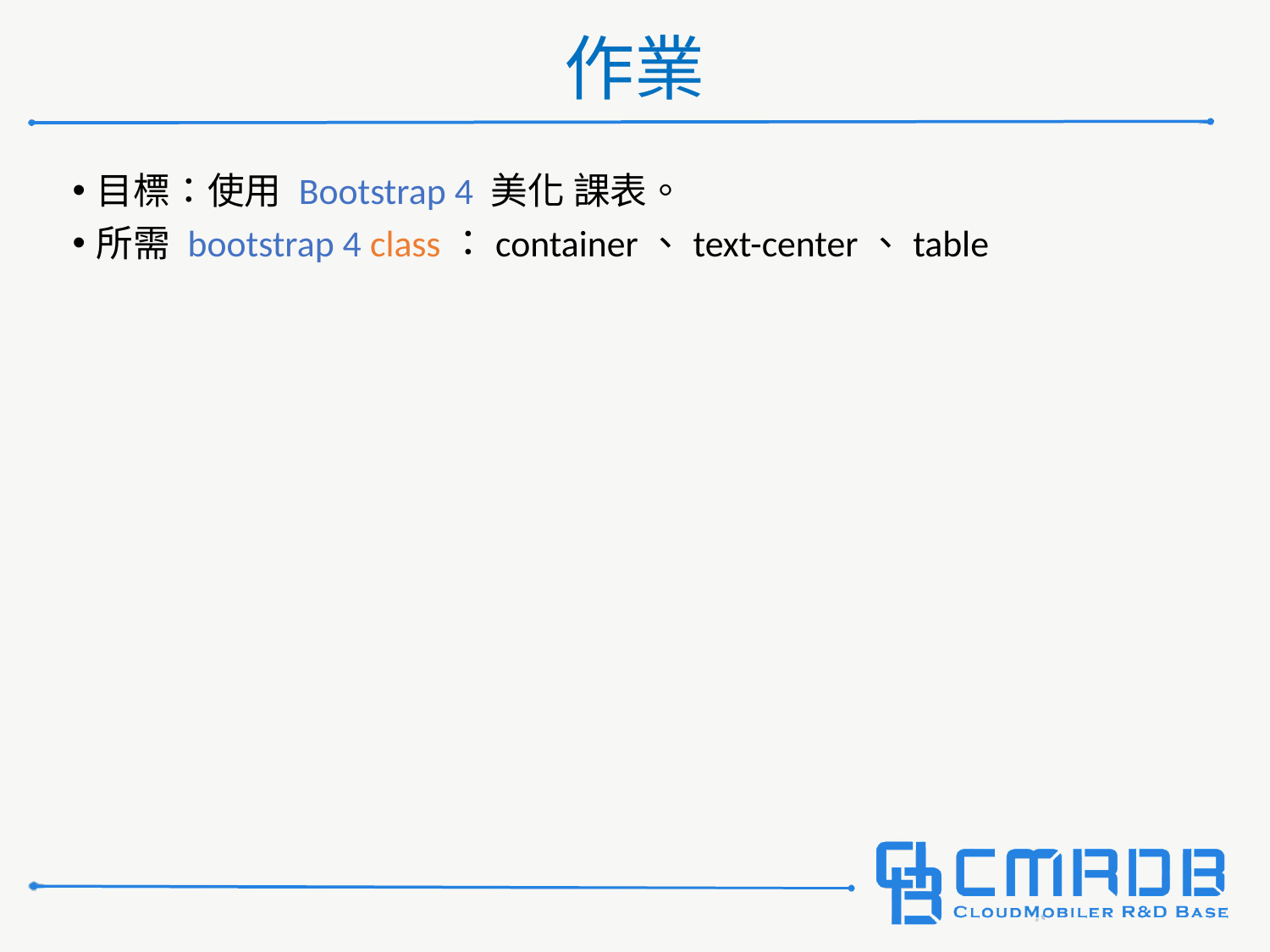

# 作業
目標：使用 Bootstrap 4 美化 課表。
所需 bootstrap 4 class：container、text-center、table